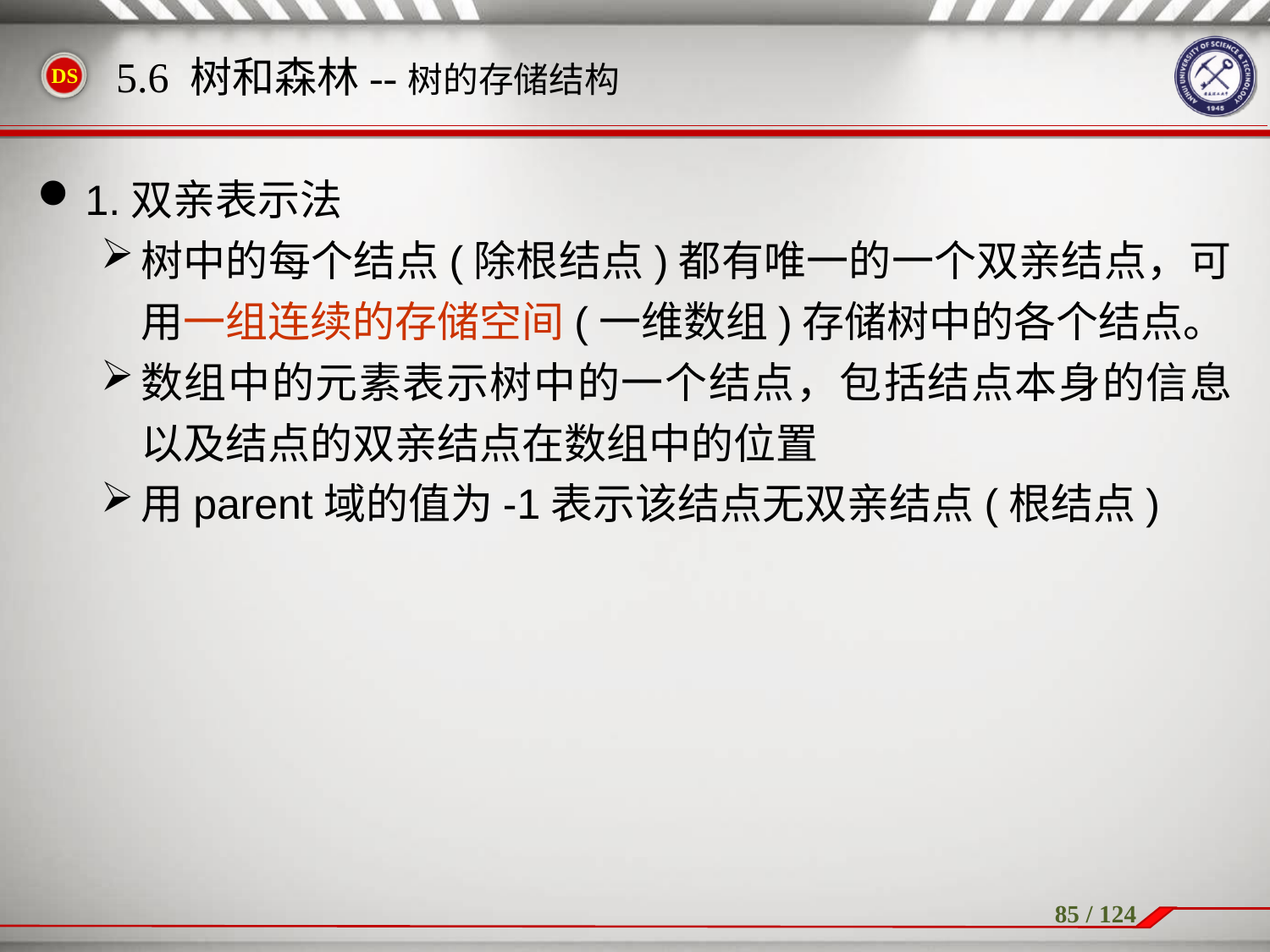

1.双亲表示法
树中的每个结点(除根结点)都有唯一的一个双亲结点，可用一组连续的存储空间(一维数组)存储树中的各个结点。
数组中的元素表示树中的一个结点，包括结点本身的信息以及结点的双亲结点在数组中的位置
用parent域的值为-1表示该结点无双亲结点(根结点)

5.6 树和森林--树的存储结构